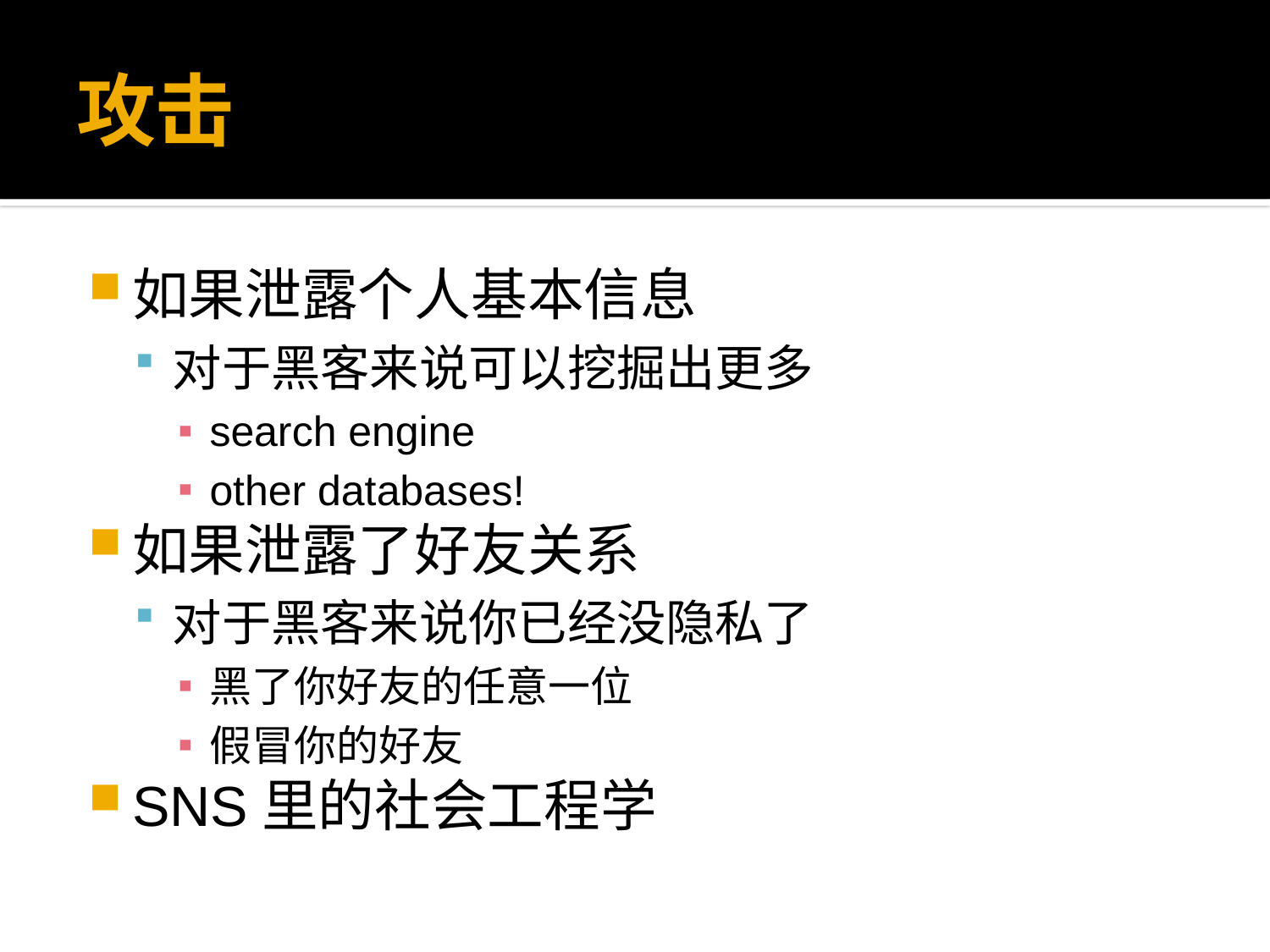

# 攻击
如果泄露个人基本信息
对于黑客来说可以挖掘出更多
search engine
other databases!
如果泄露了好友关系
对于黑客来说你已经没隐私了
黑了你好友的任意一位
假冒你的好友
SNS里的社会工程学